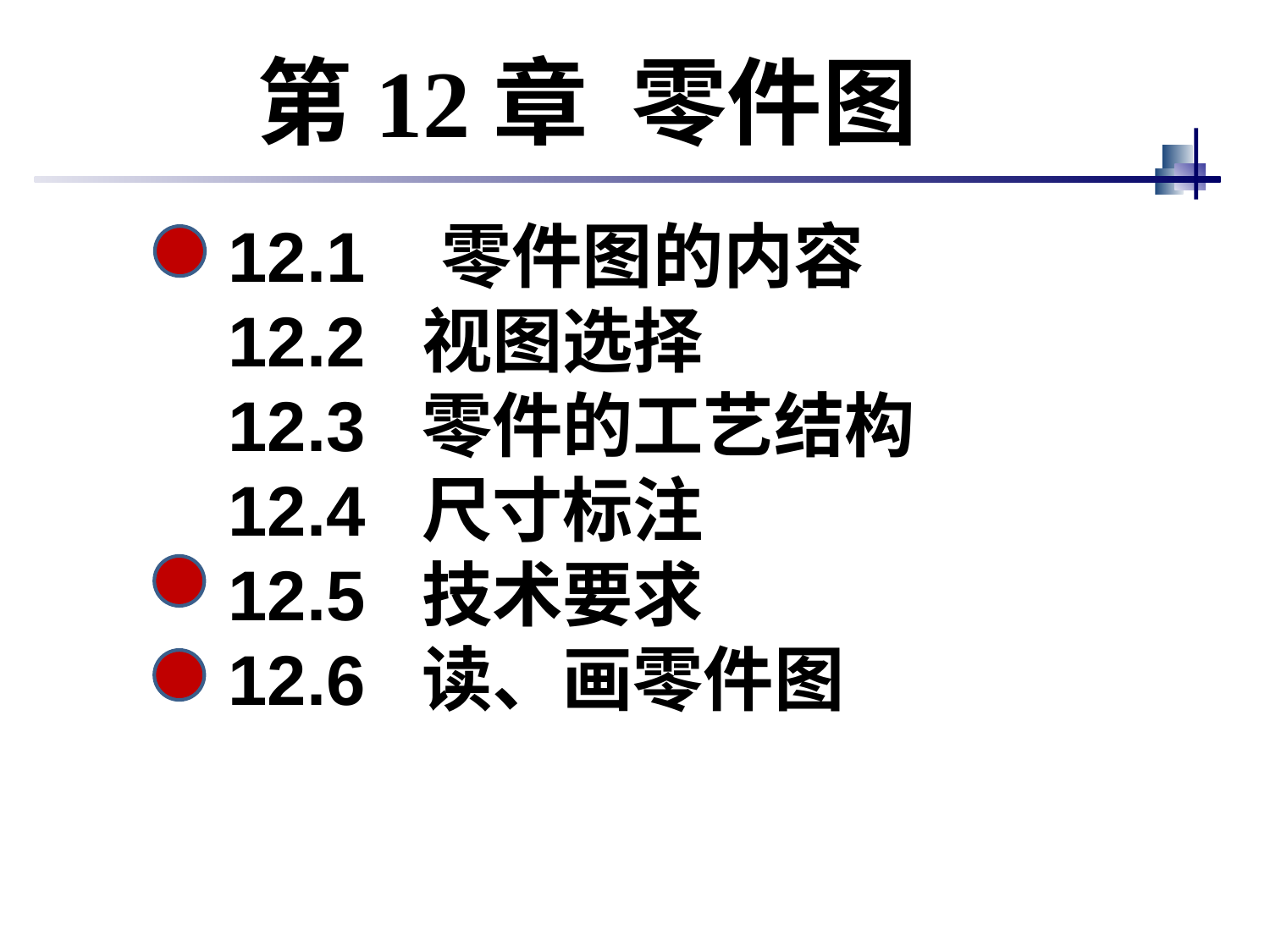

第12章  零件图

12.1   零件图的内容
12.2  视图选择
12.3  零件的工艺结构
12.4  尺寸标注
12.5  技术要求
12.6  读、画零件图